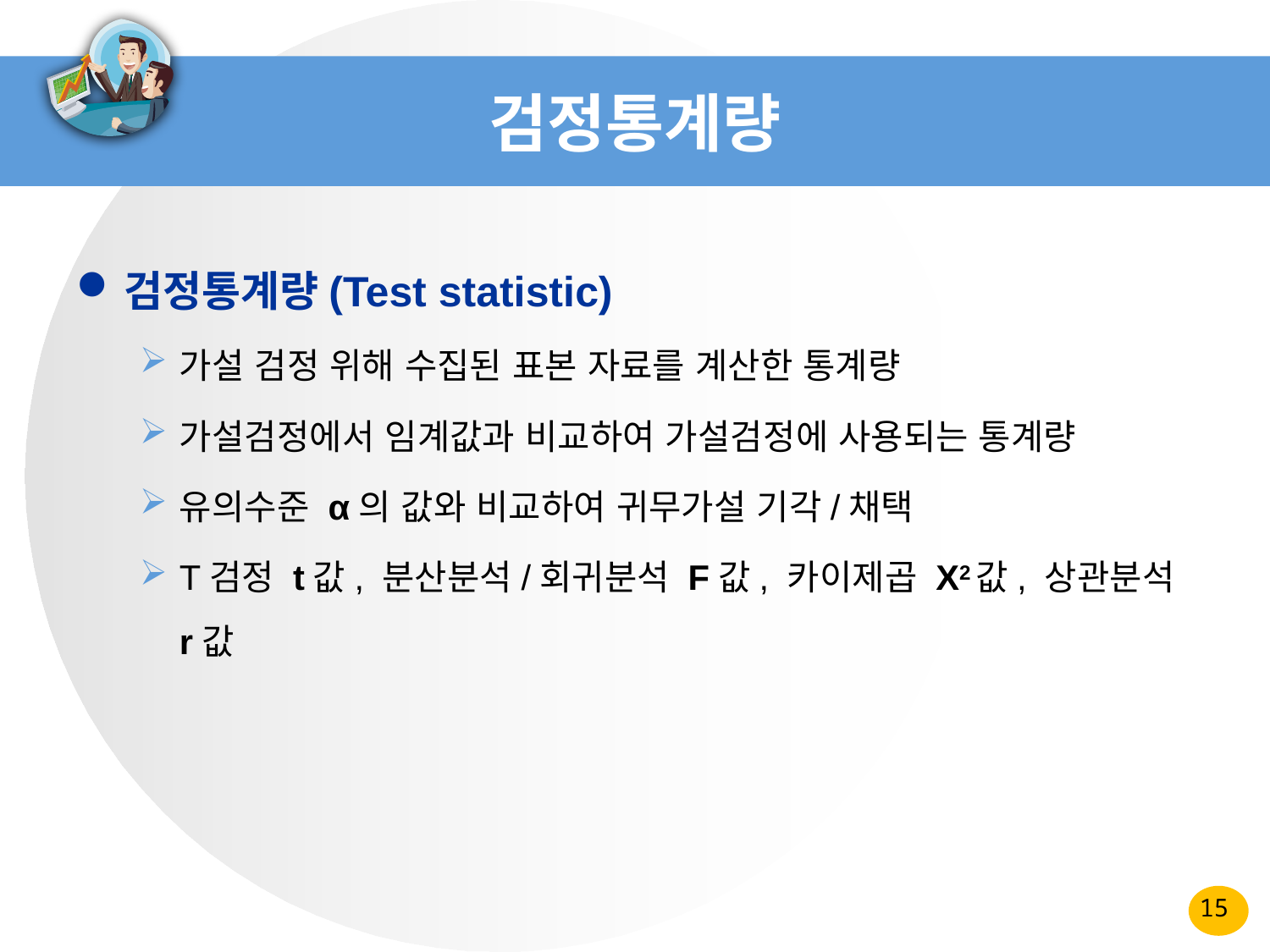

# 검정통계량
검정통계량(Test statistic)
가설 검정 위해 수집된 표본 자료를 계산한 통계량
가설검정에서 임계값과 비교하여 가설검정에 사용되는 통계량
유의수준 α의 값와 비교하여 귀무가설 기각/채택
T검정 t값, 분산분석/회귀분석 F값, 카이제곱 X2값, 상관분석 r값

15